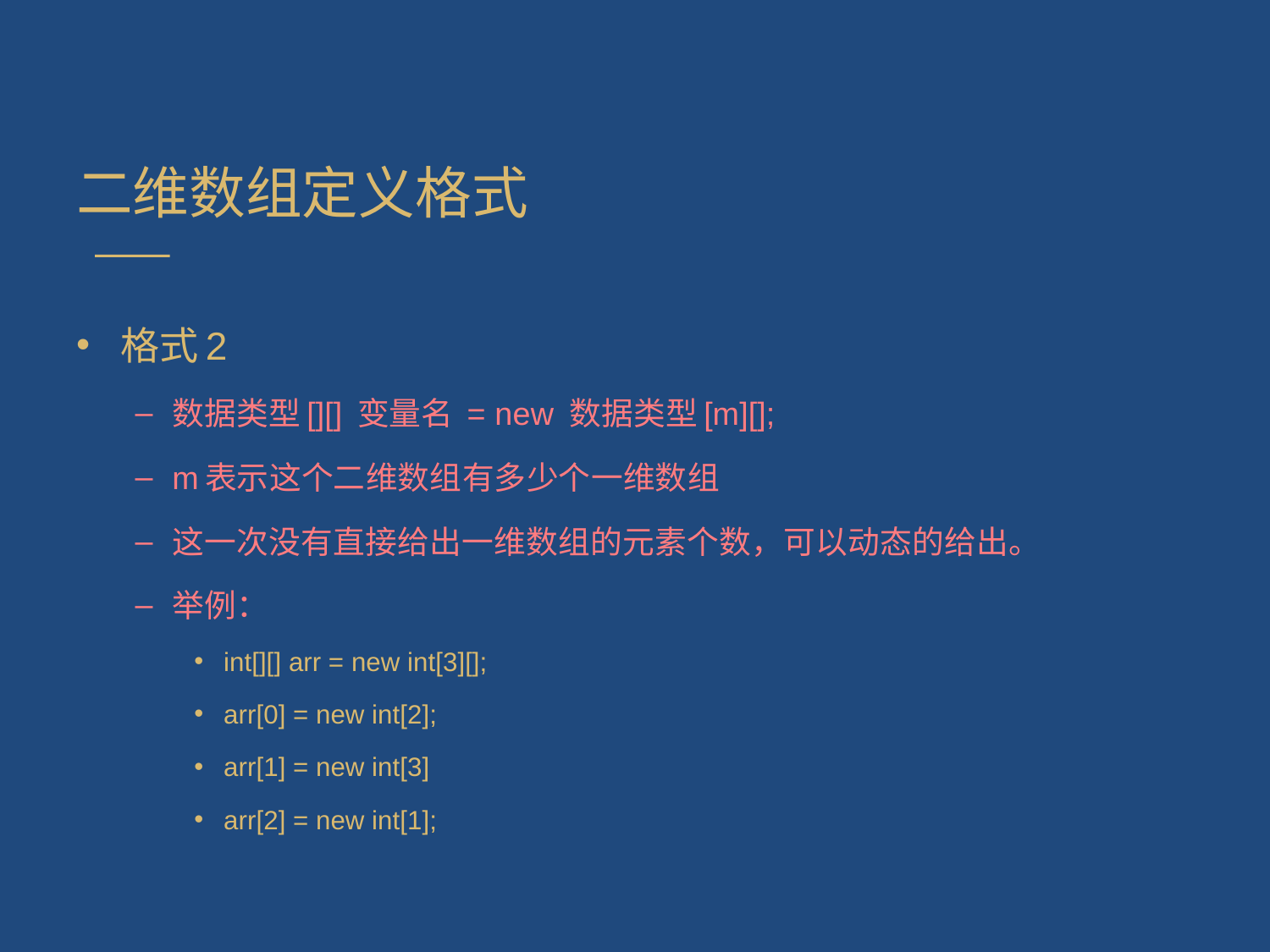

# 二维数组定义格式
格式2
数据类型[][] 变量名 = new 数据类型[m][];
m表示这个二维数组有多少个一维数组
这一次没有直接给出一维数组的元素个数，可以动态的给出。
举例：
int[][] arr = new int[3][];
arr[0] = new int[2];
arr[1] = new int[3]
arr[2] = new int[1];